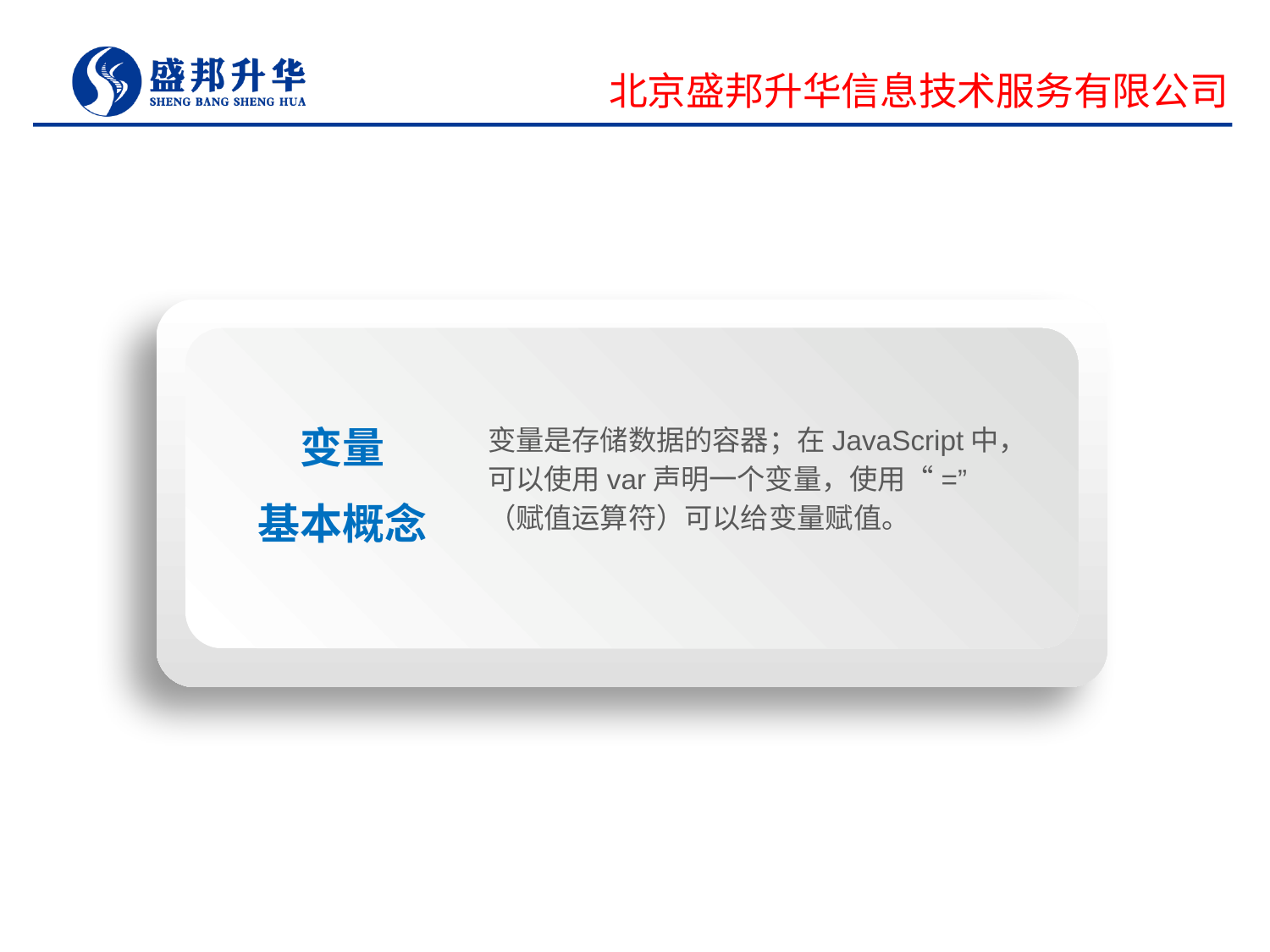

北京盛邦升华信息技术服务有限公司

变量
基本概念
变量是存储数据的容器；在JavaScript中，可以使用var声明一个变量，使用“=”（赋值运算符）可以给变量赋值。